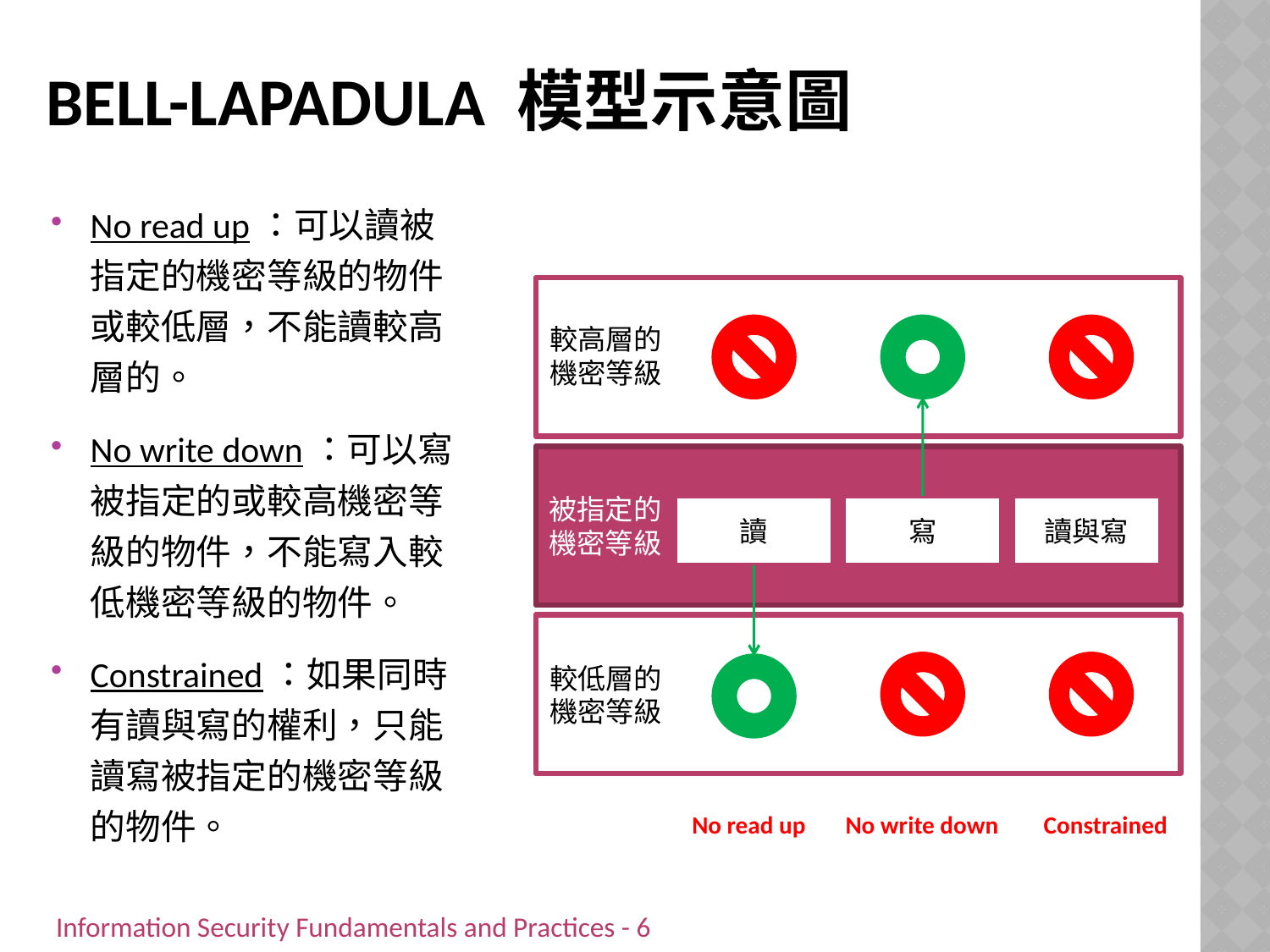

# Bell-LaPadula 模型示意圖
No read up：可以讀被指定的機密等級的物件或較低層，不能讀較高層的。
No write down：可以寫被指定的或較高機密等級的物件，不能寫入較低機密等級的物件。
Constrained：如果同時有讀與寫的權利，只能讀寫被指定的機密等級的物件。

較高層的
機密等級

被指定的
機密等級
讀
寫
讀與寫

較低層的
機密等級

No read up
No write down
Constrained